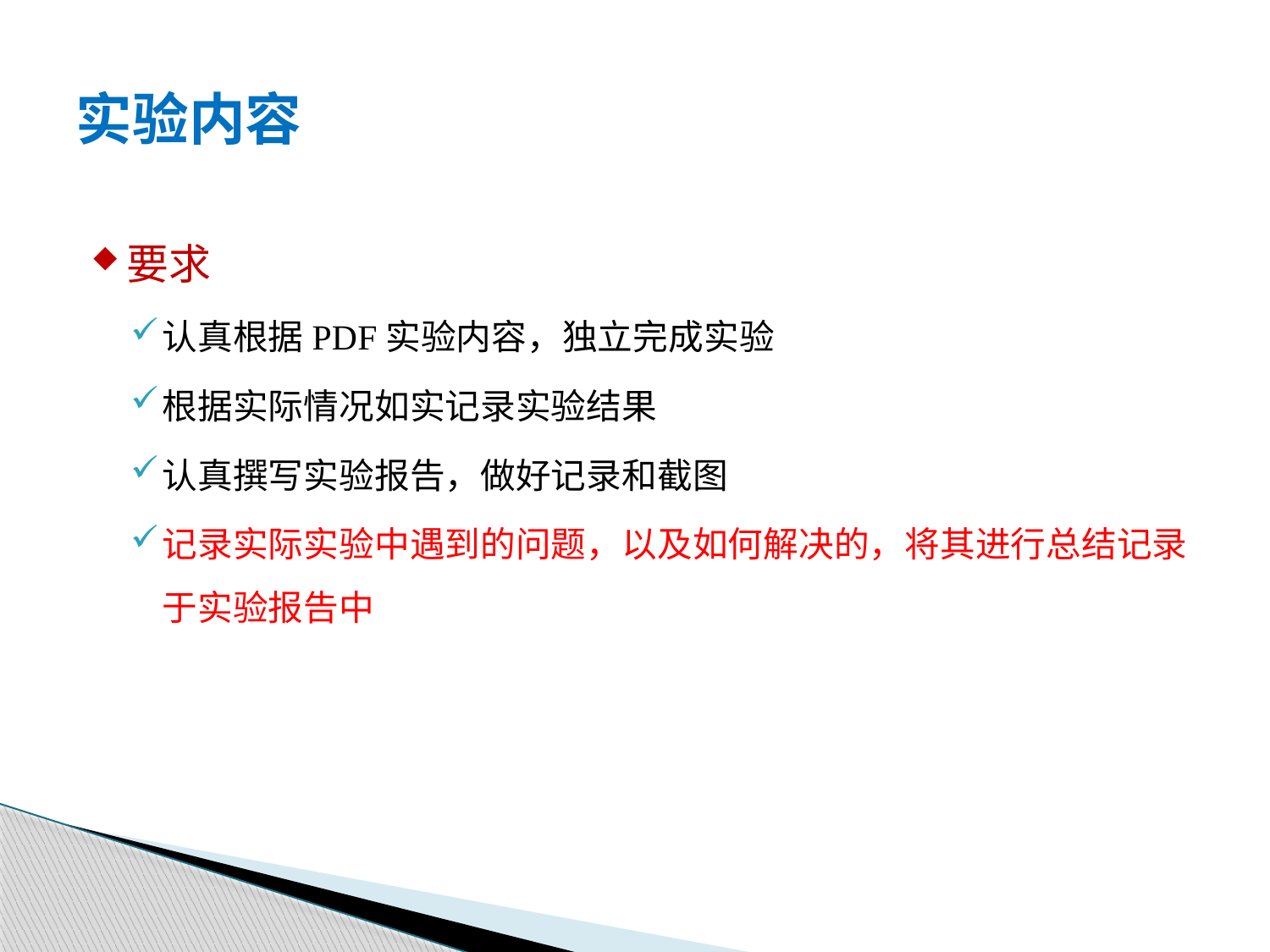

# 实验内容
要求
认真根据PDF实验内容，独立完成实验
根据实际情况如实记录实验结果
认真撰写实验报告，做好记录和截图
记录实际实验中遇到的问题，以及如何解决的，将其进行总结记录于实验报告中